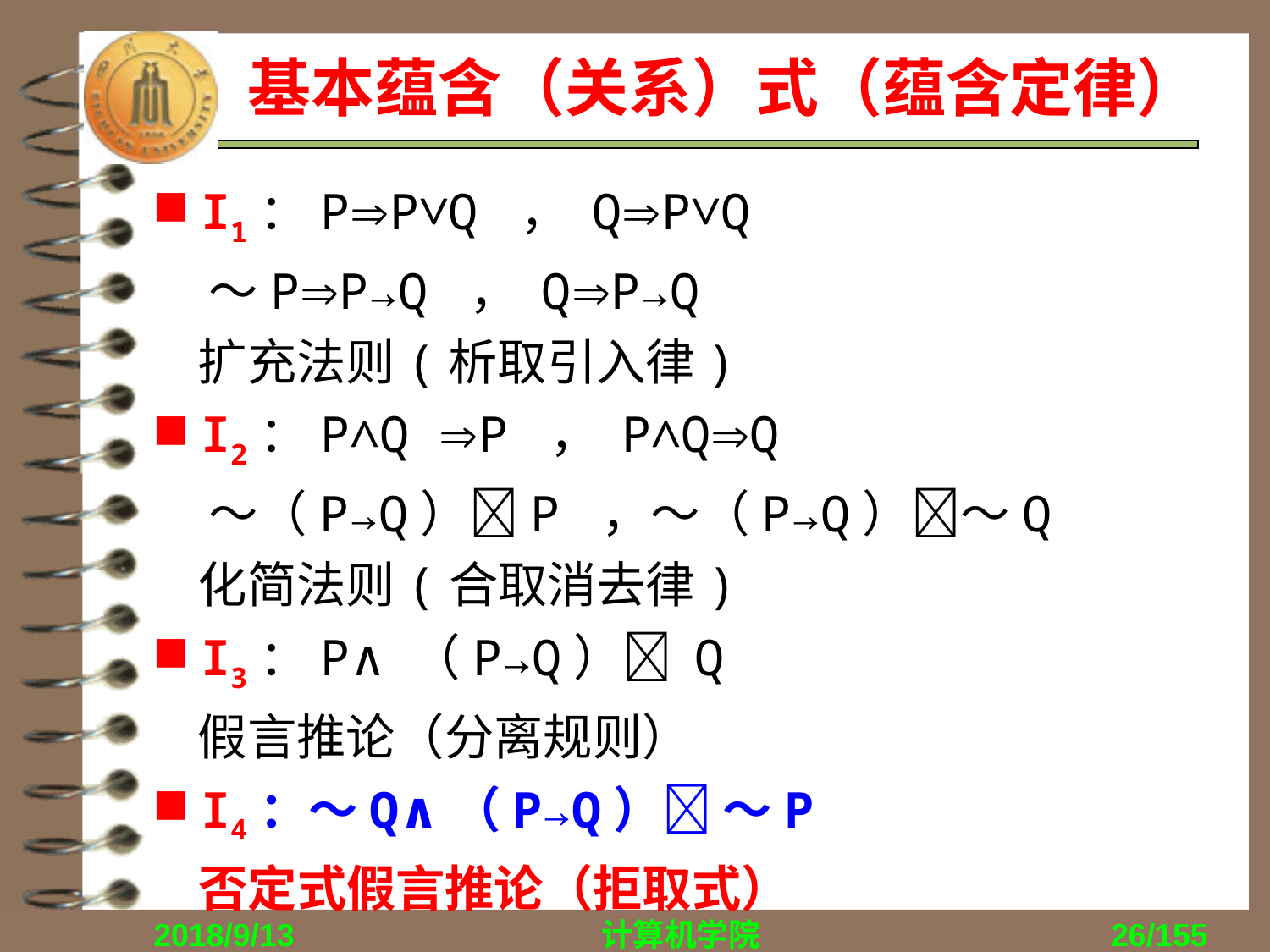

# 基本蕴含（关系）式（蕴含定律）
I1：P⇒P∨Q ， Q⇒P∨Q
    ～P⇒P→Q ， Q⇒P→Q
   扩充法则(析取引入律)
I2：P∧Q ⇒P ， P∧Q⇒Q
    ～（P→Q）⇒P ，～（P→Q）⇒～Q
   化简法则(合取消去律)
I3：P∧（P→Q）⇒ Q
   假言推论（分离规则）
I4：～Q∧（P→Q）⇒ ～P
   否定式假言推论（拒取式）
2018/9/13
计算机学院
26/155